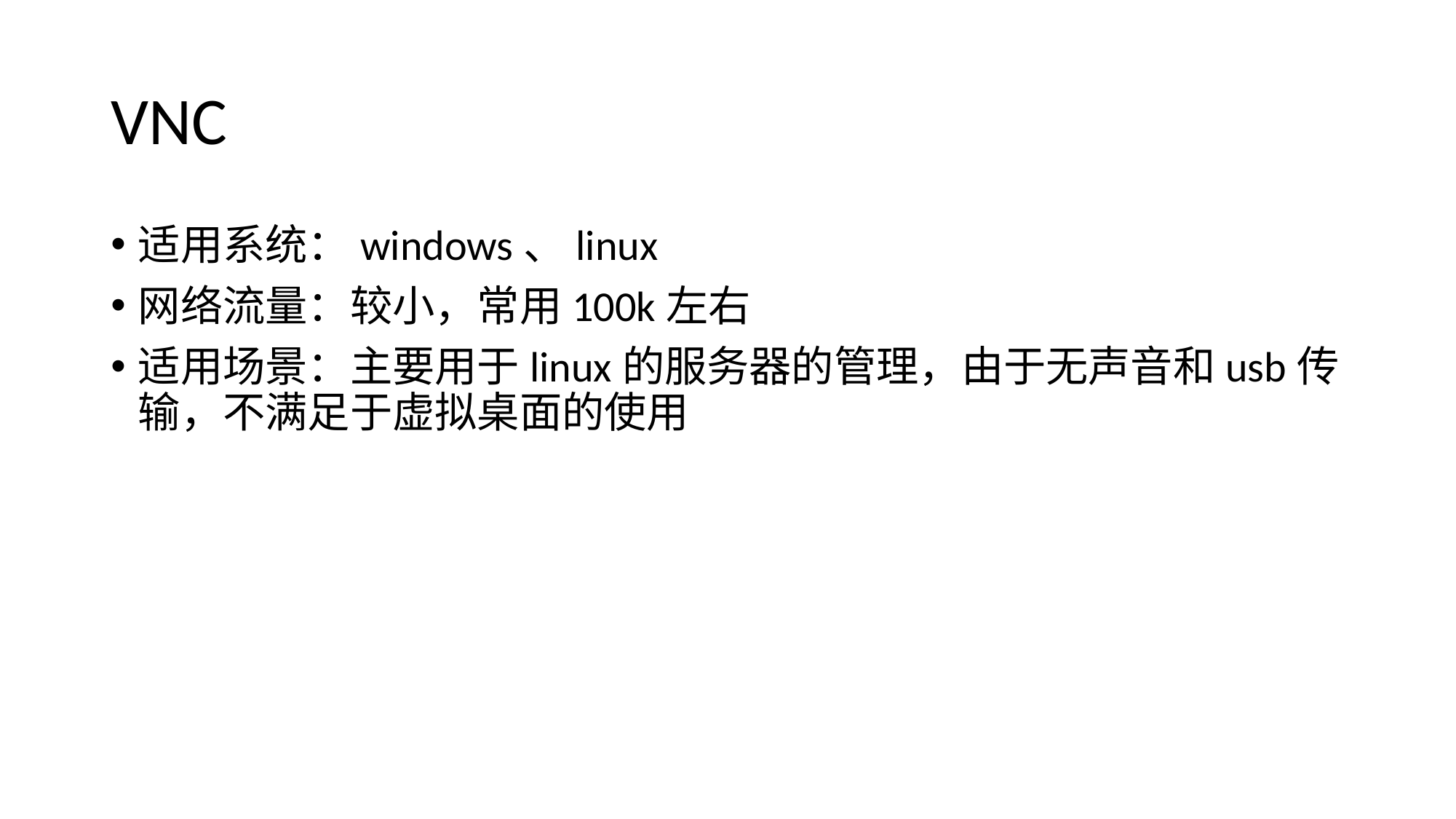

# VNC
适用系统：windows、linux
网络流量：较小，常用100k左右
适用场景：主要用于linux的服务器的管理，由于无声音和usb传输，不满足于虚拟桌面的使用